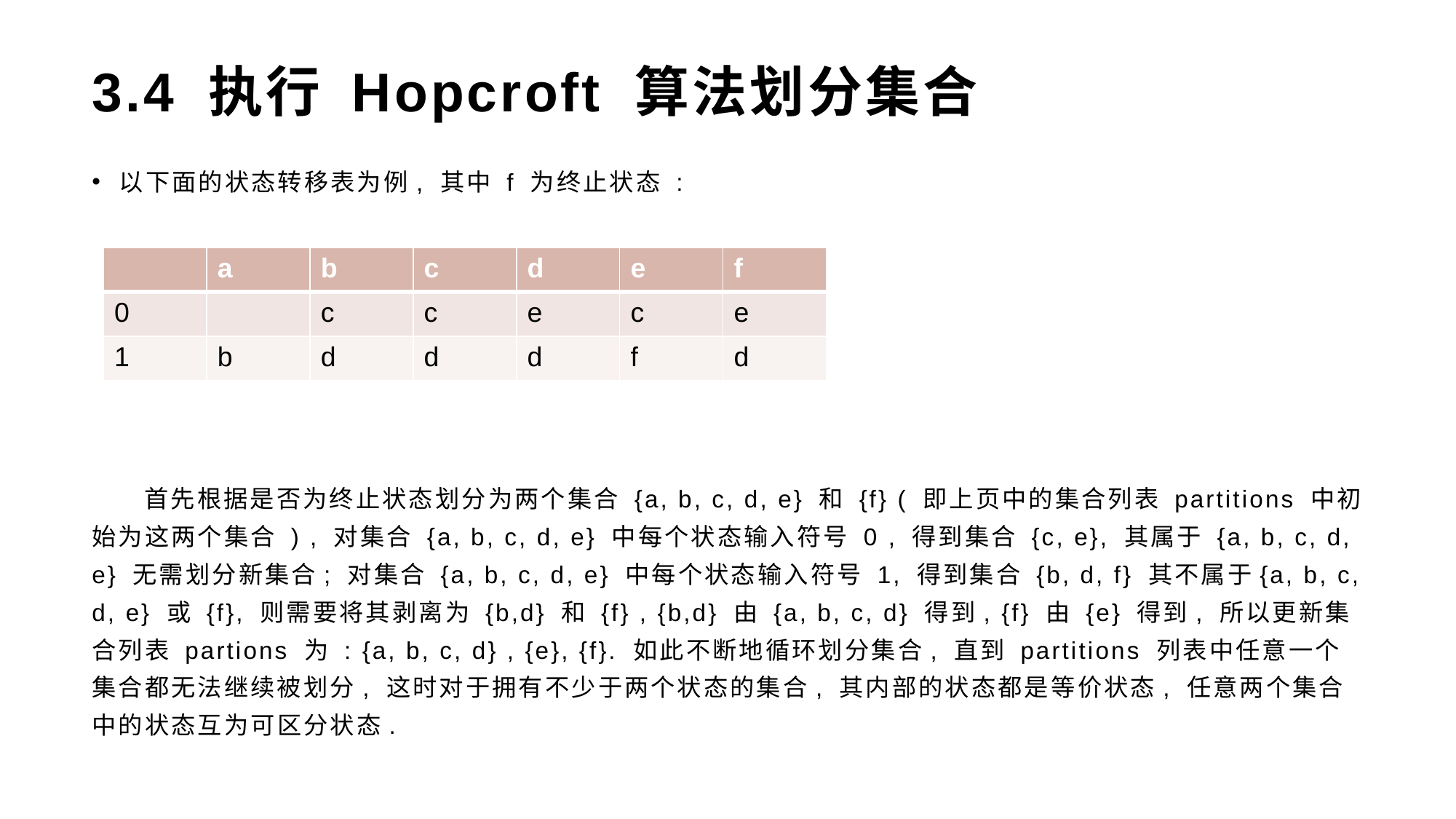

# 3.4 执行 Hopcroft 算法划分集合

以下面的状态转移表为例, 其中 f 为终止状态 :

      首先根据是否为终止状态划分为两个集合 {a, b, c, d, e} 和 {f} ( 即上页中的集合列表 partitions 中初始为这两个集合 ) , 对集合 {a, b, c, d, e} 中每个状态输入符号 0 , 得到集合 {c, e}, 其属于 {a, b, c, d, e} 无需划分新集合; 对集合 {a, b, c, d, e} 中每个状态输入符号 1, 得到集合 {b, d, f} 其不属于{a, b, c, d, e} 或 {f}, 则需要将其剥离为 {b,d} 和 {f} , {b,d} 由 {a, b, c, d} 得到, {f} 由 {e} 得到, 所以更新集合列表 partions 为 : {a, b, c, d} , {e}, {f}. 如此不断地循环划分集合, 直到 partitions 列表中任意一个集合都无法继续被划分, 这时对于拥有不少于两个状态的集合, 其内部的状态都是等价状态, 任意两个集合中的状态互为可区分状态.
|  | a | b | c | d | e | f |
| --- | --- | --- | --- | --- | --- | --- |
| 0 |  | c | c | e | c | e |
| 1 | b | d | d | d | f | d |